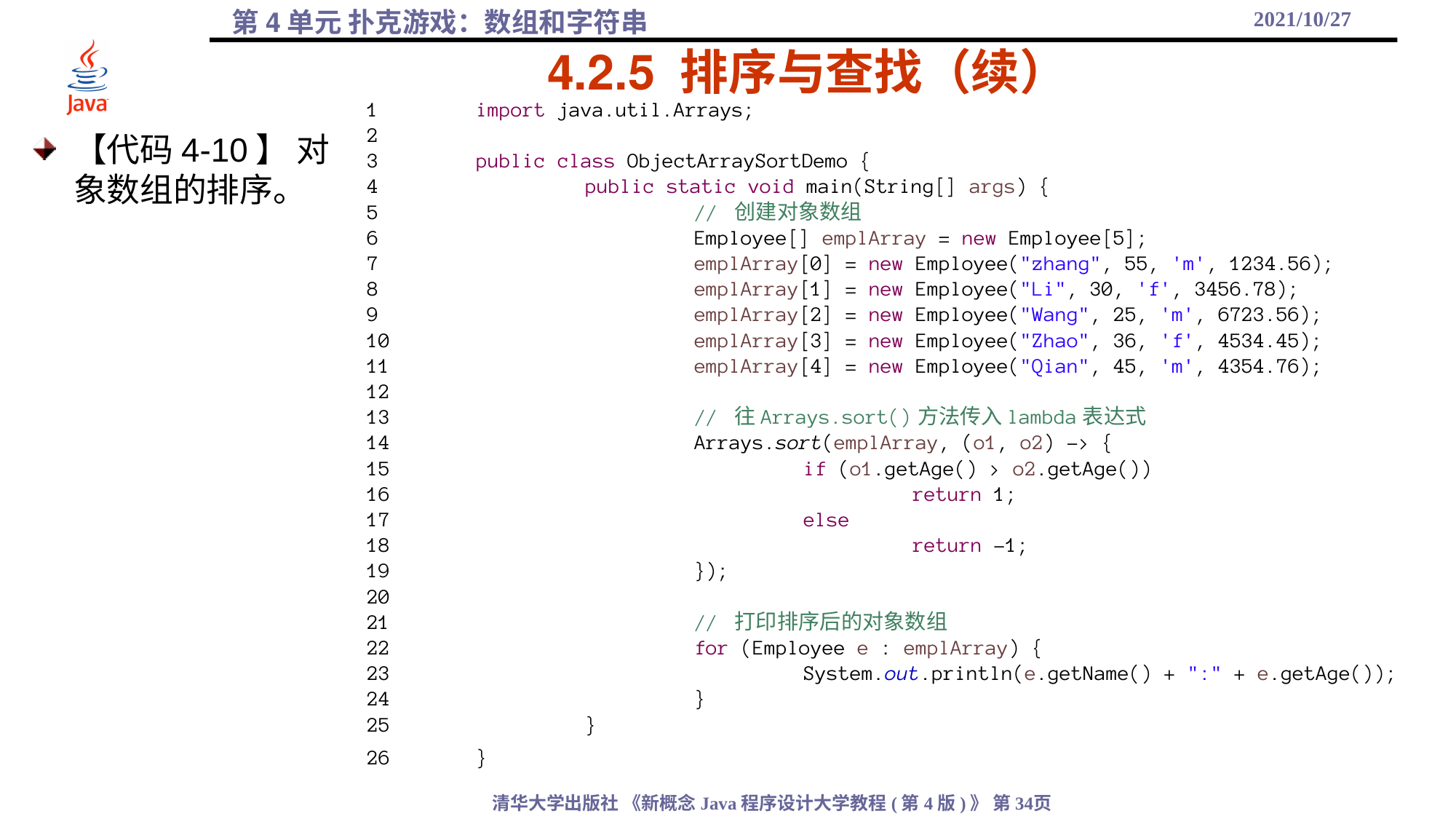

2021/10/27
# 4.2.5 排序与查找（续）
1	import java.util.Arrays;
2
3	public class ObjectArraySortDemo {
4		public static void main(String[] args) {
5			// 创建对象数组
6			Employee[] emplArray = new Employee[5];
7			emplArray[0] = new Employee("zhang", 55, 'm', 1234.56);
8			emplArray[1] = new Employee("Li", 30, 'f', 3456.78);
9			emplArray[2] = new Employee("Wang", 25, 'm', 6723.56);
10			emplArray[3] = new Employee("Zhao", 36, 'f', 4534.45);
11			emplArray[4] = new Employee("Qian", 45, 'm', 4354.76);
12
13			// 往Arrays.sort()方法传入lambda表达式
14			Arrays.sort(emplArray, (o1, o2) -> {
15				if (o1.getAge() > o2.getAge())
16					return 1;
17				else
18					return -1;
19			});
20
21			// 打印排序后的对象数组
22			for (Employee e : emplArray) {
23				System.out.println(e.getName() + ":" + e.getAge());
24			}
25		}
26	}
【代码4-10】 对象数组的排序。